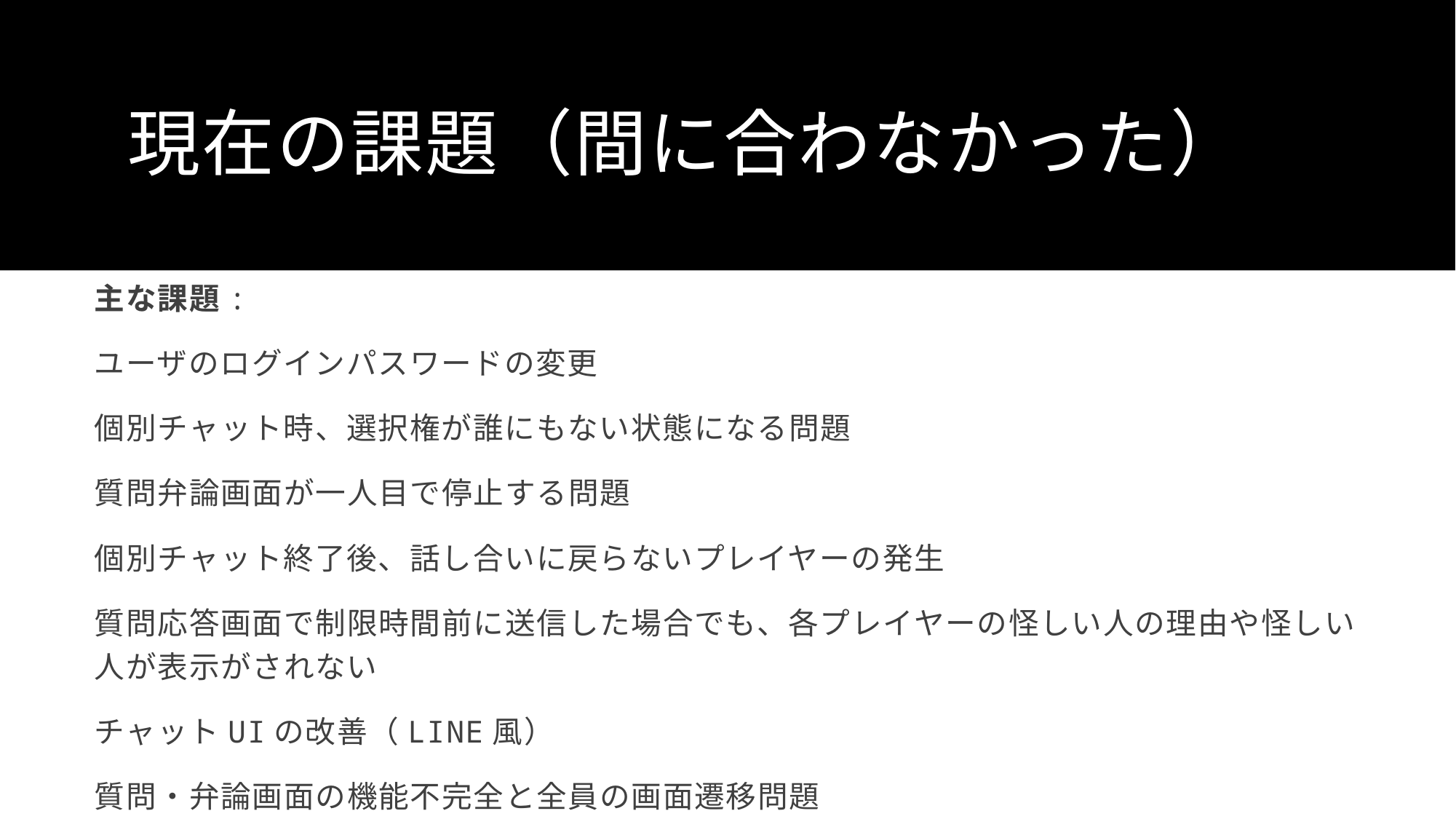

# 現在の課題（間に合わなかった）
主な課題:
ユーザのログインパスワードの変更
個別チャット時、選択権が誰にもない状態になる問題
質問弁論画面が一人目で停止する問題
個別チャット終了後、話し合いに戻らないプレイヤーの発生
質問応答画面で制限時間前に送信した場合でも、各プレイヤーの怪しい人の理由や怪しい人が表示がされない
チャットUIの改善（LINE風）
質問・弁論画面の機能不完全と全員の画面遷移問題